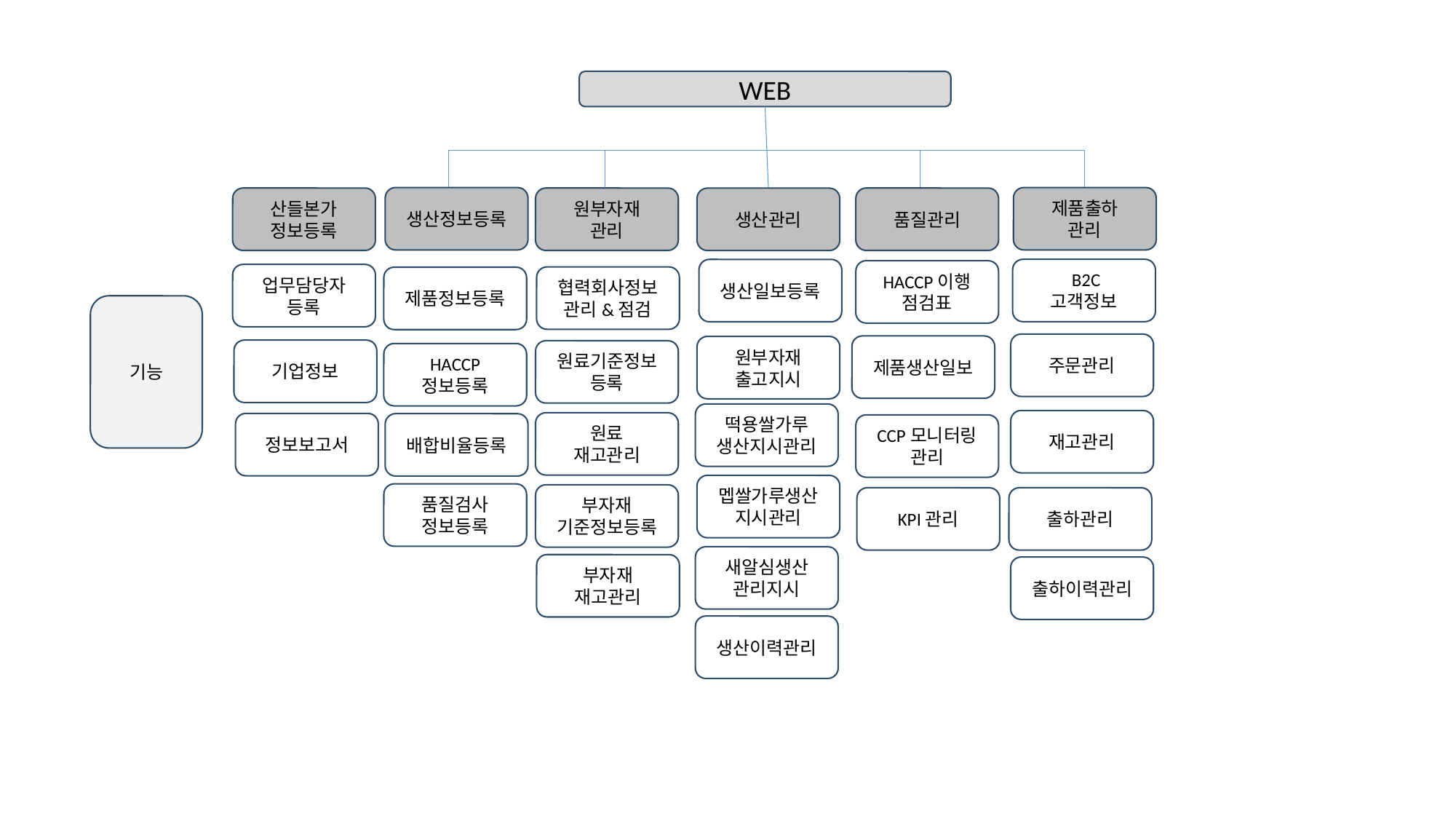

WEB
생산정보등록
제품출하
관리
산들본가
정보등록
원부자재
관리
품질관리
생산관리
 B2C
고객정보
생산일보등록
HACCP이행
점검표
업무담당자
등록
협력회사정보
관리&점검
제품정보등록
기능
주문관리
제품생산일보
원부자재
출고지시
기업정보
원료기준정보
등록
HACCP
정보등록
떡용쌀가루
생산지시관리
재고관리
원료
재고관리
정보보고서
배합비율등록
CCP모니터링
관리
멥쌀가루생산
지시관리
품질검사
정보등록
부자재
기준정보등록
KPI관리
출하관리
새알심생산
관리지시
부자재
재고관리
출하이력관리
생산이력관리